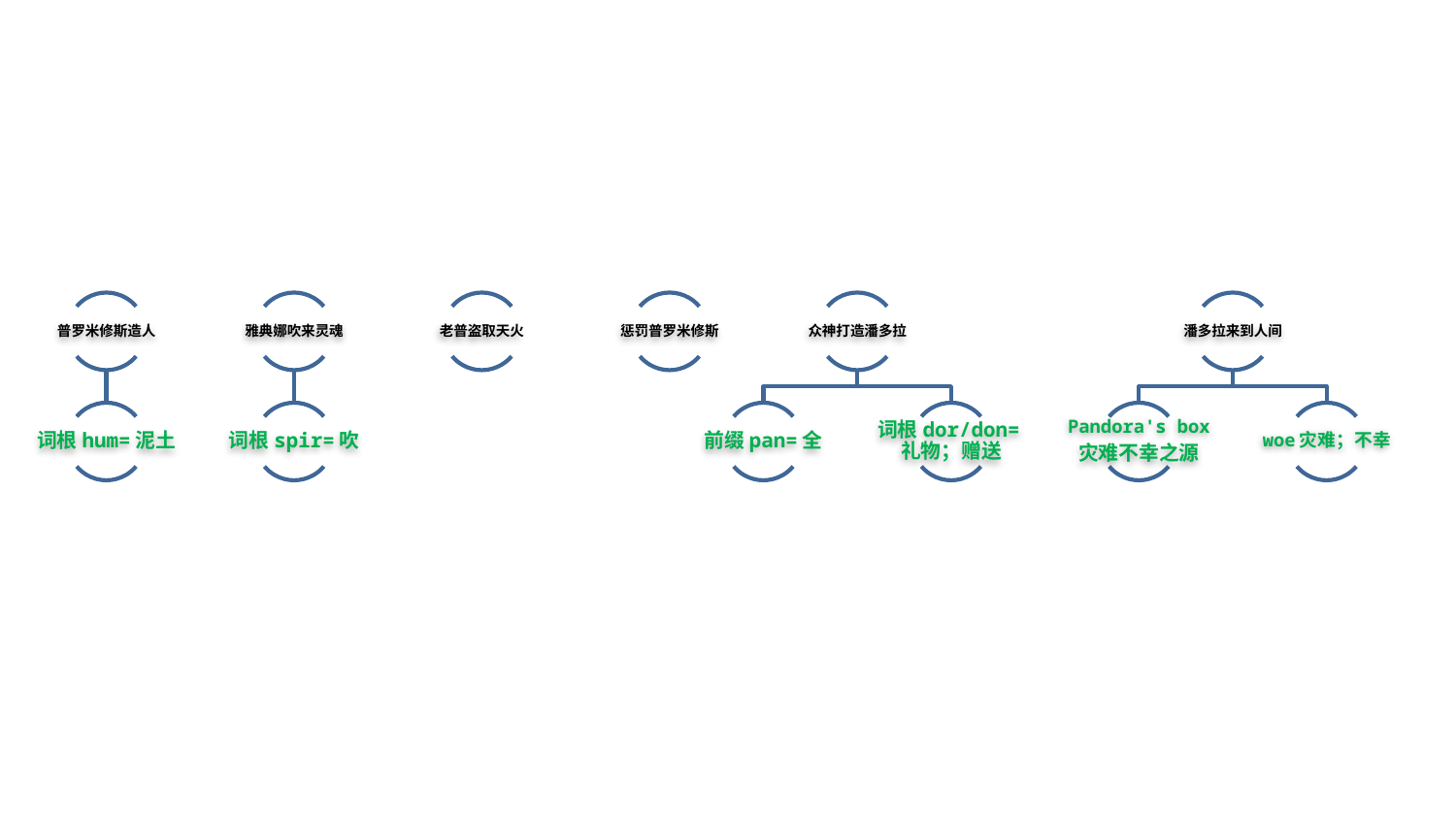

普罗米修斯造人
词根hum=泥土
雅典娜吹来灵魂
词根spir=吹
老普盗取天火
惩罚普罗米修斯
众神打造潘多拉
前缀pan=全
词根dor/don=礼物；赠送
潘多拉来到人间
Pandora's box
灾难不幸之源
woe灾难；不幸